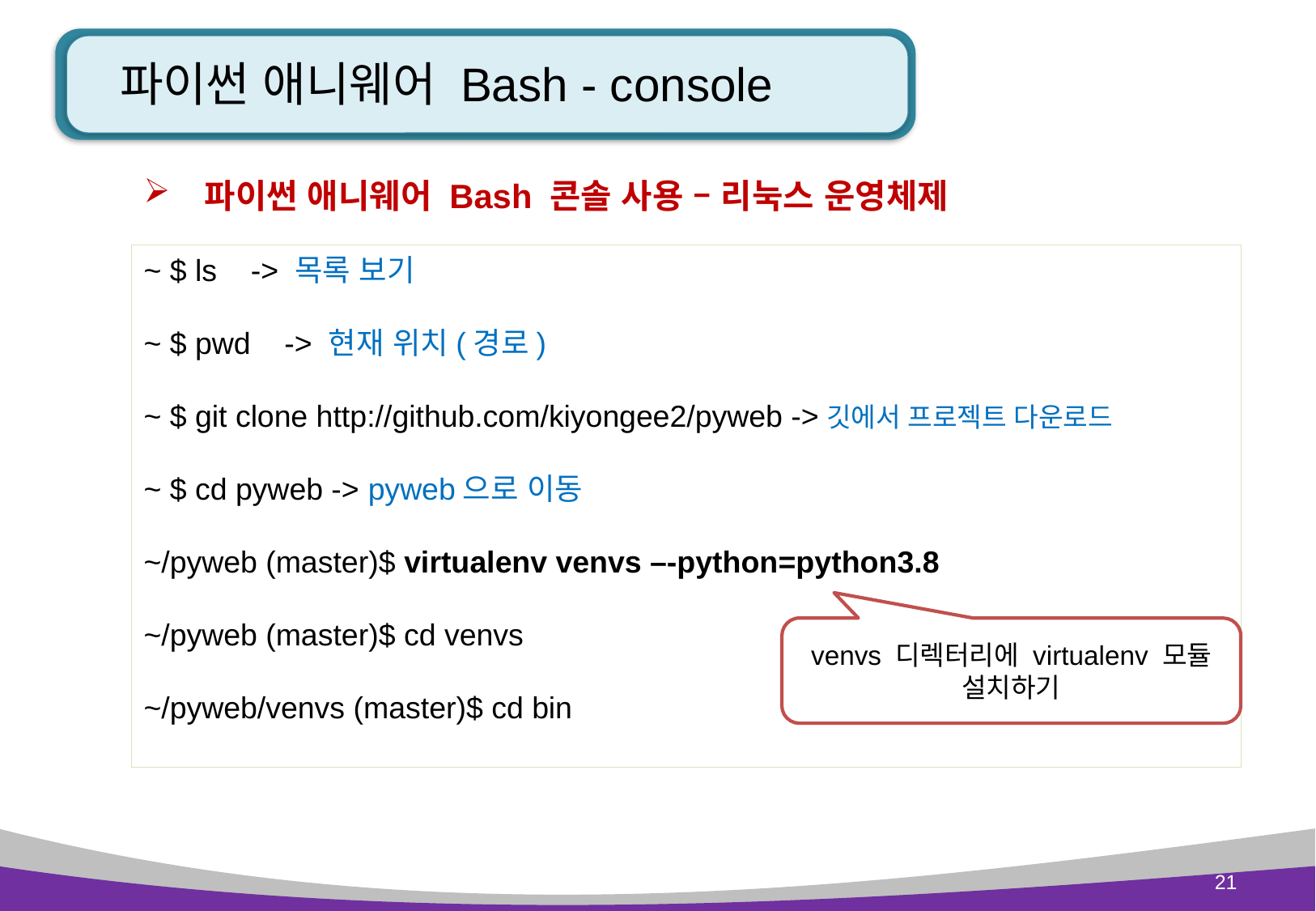

# 파이썬 애니웨어 Bash - console
파이썬 애니웨어 Bash 콘솔 사용 – 리눅스 운영체제
~ $ ls    -> 목록 보기

~ $ pwd    -> 현재 위치(경로)

~ $ git clone http://github.com/kiyongee2/pyweb ->깃에서 프로젝트 다운로드

~ $ cd pyweb -> pyweb으로 이동

~/pyweb (master)$ virtualenv venvs –-python=python3.8

~/pyweb (master)$ cd venvs

~/pyweb/venvs (master)$ cd bin

venvs 디렉터리에 virtualenv 모듈 설치하기
21